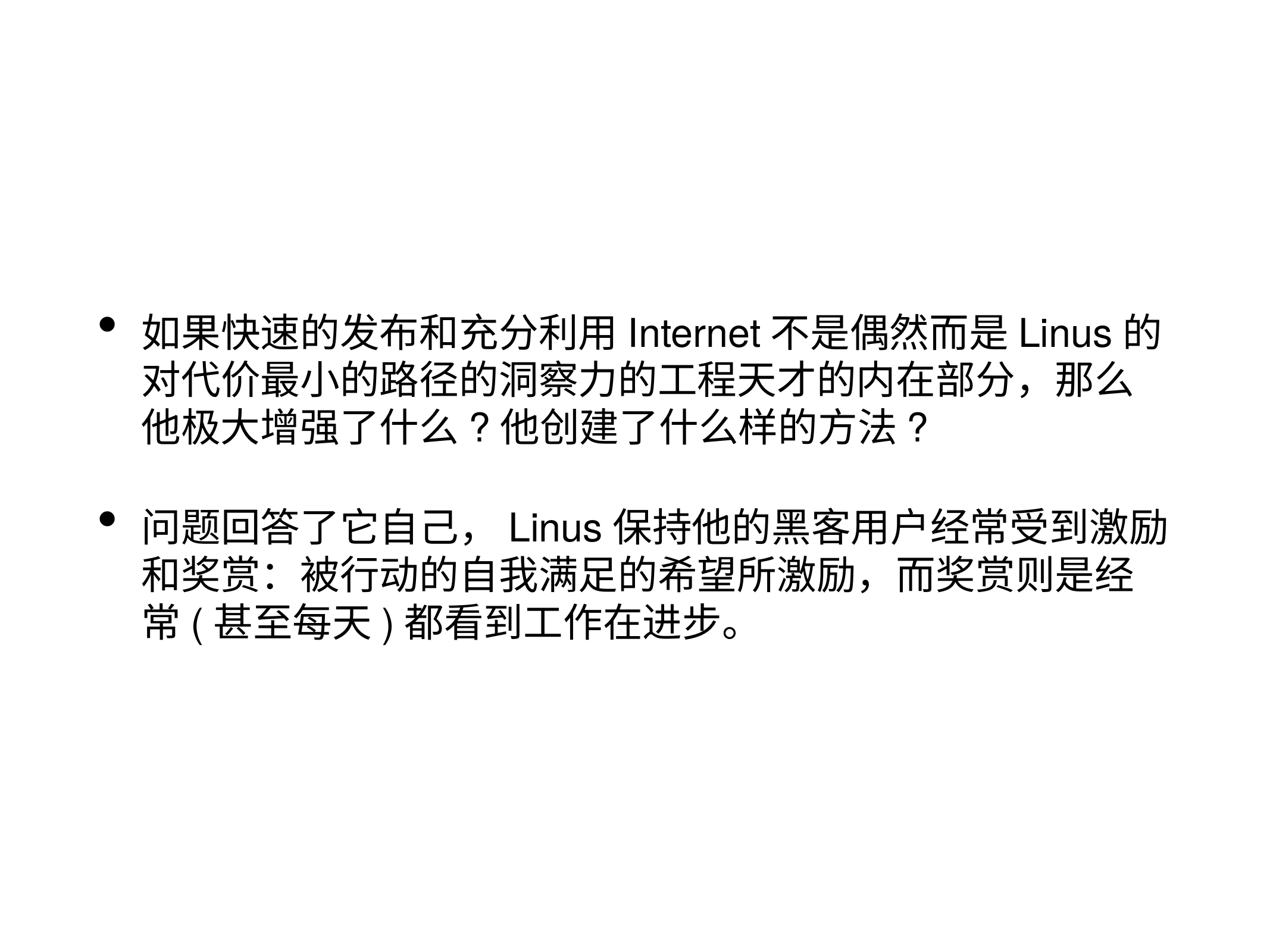

如果快速的发布和充分利用Internet不是偶然而是Linus的对代价最小的路径的洞察力的工程天才的内在部分，那么他极大增强了什么?他创建了什么样的方法?
问题回答了它自己，Linus保持他的黑客用户经常受到激励和奖赏：被行动的自我满足的希望所激励，而奖赏则是经常(甚至每天)都看到工作在进步。